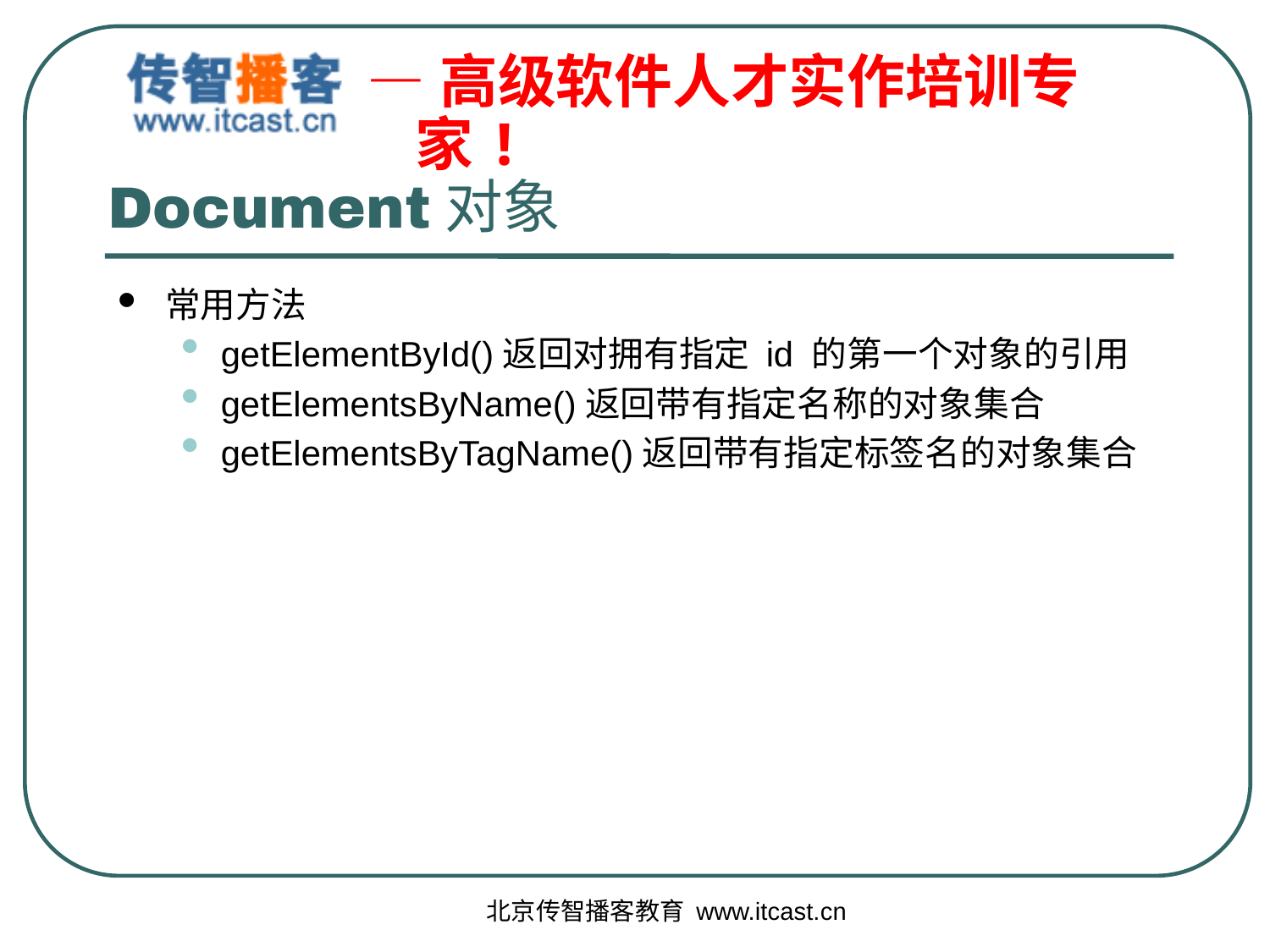

# Document对象
常用方法
getElementById()返回对拥有指定 id 的第一个对象的引用
getElementsByName()返回带有指定名称的对象集合
getElementsByTagName()返回带有指定标签名的对象集合
北京传智播客教育 www.itcast.cn